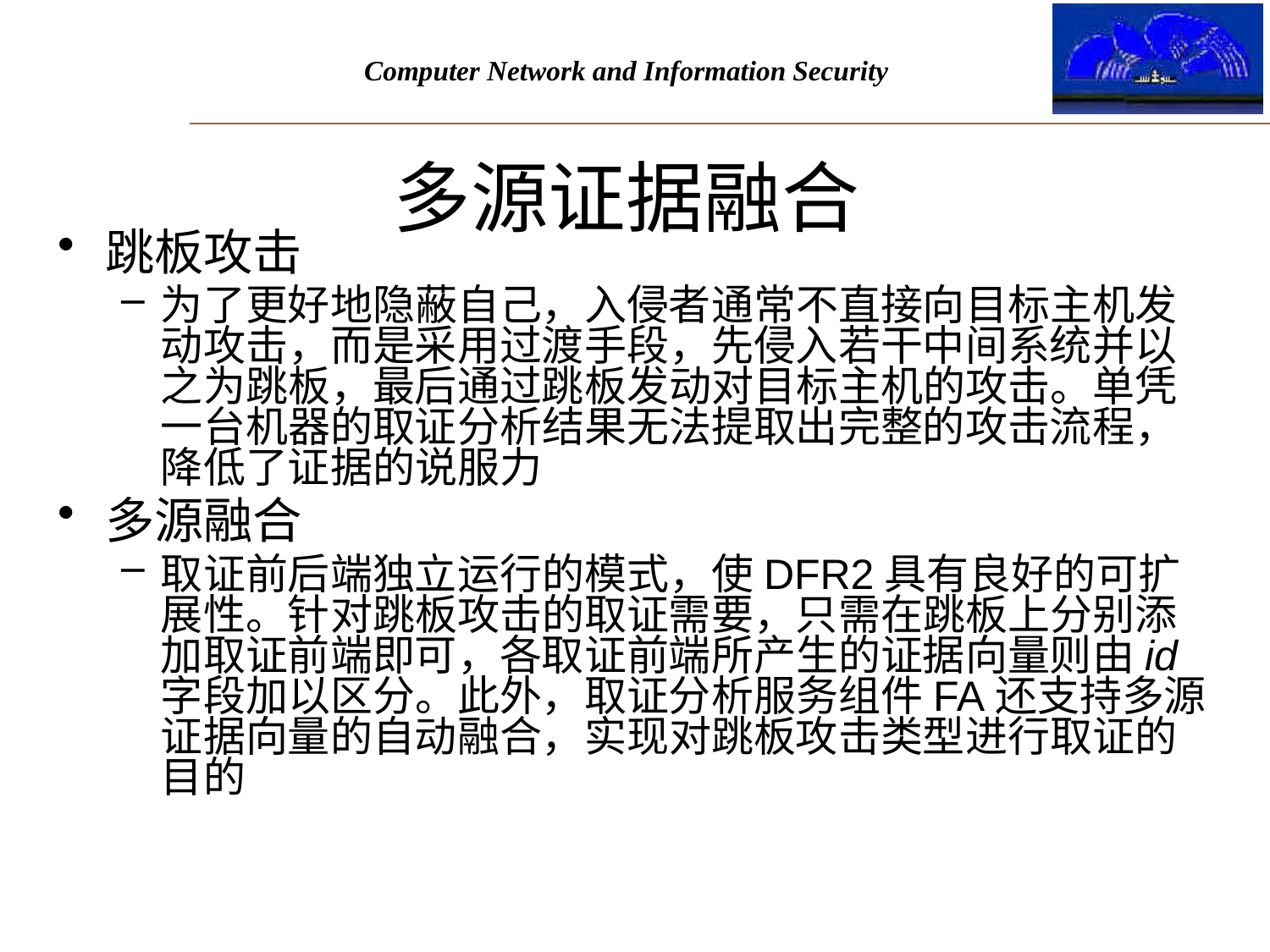

# 多源证据融合
跳板攻击
为了更好地隐蔽自己，入侵者通常不直接向目标主机发动攻击，而是采用过渡手段，先侵入若干中间系统并以之为跳板，最后通过跳板发动对目标主机的攻击。单凭一台机器的取证分析结果无法提取出完整的攻击流程，降低了证据的说服力
多源融合
取证前后端独立运行的模式，使DFR2具有良好的可扩展性。针对跳板攻击的取证需要，只需在跳板上分别添加取证前端即可，各取证前端所产生的证据向量则由id字段加以区分。此外，取证分析服务组件FA还支持多源证据向量的自动融合，实现对跳板攻击类型进行取证的目的